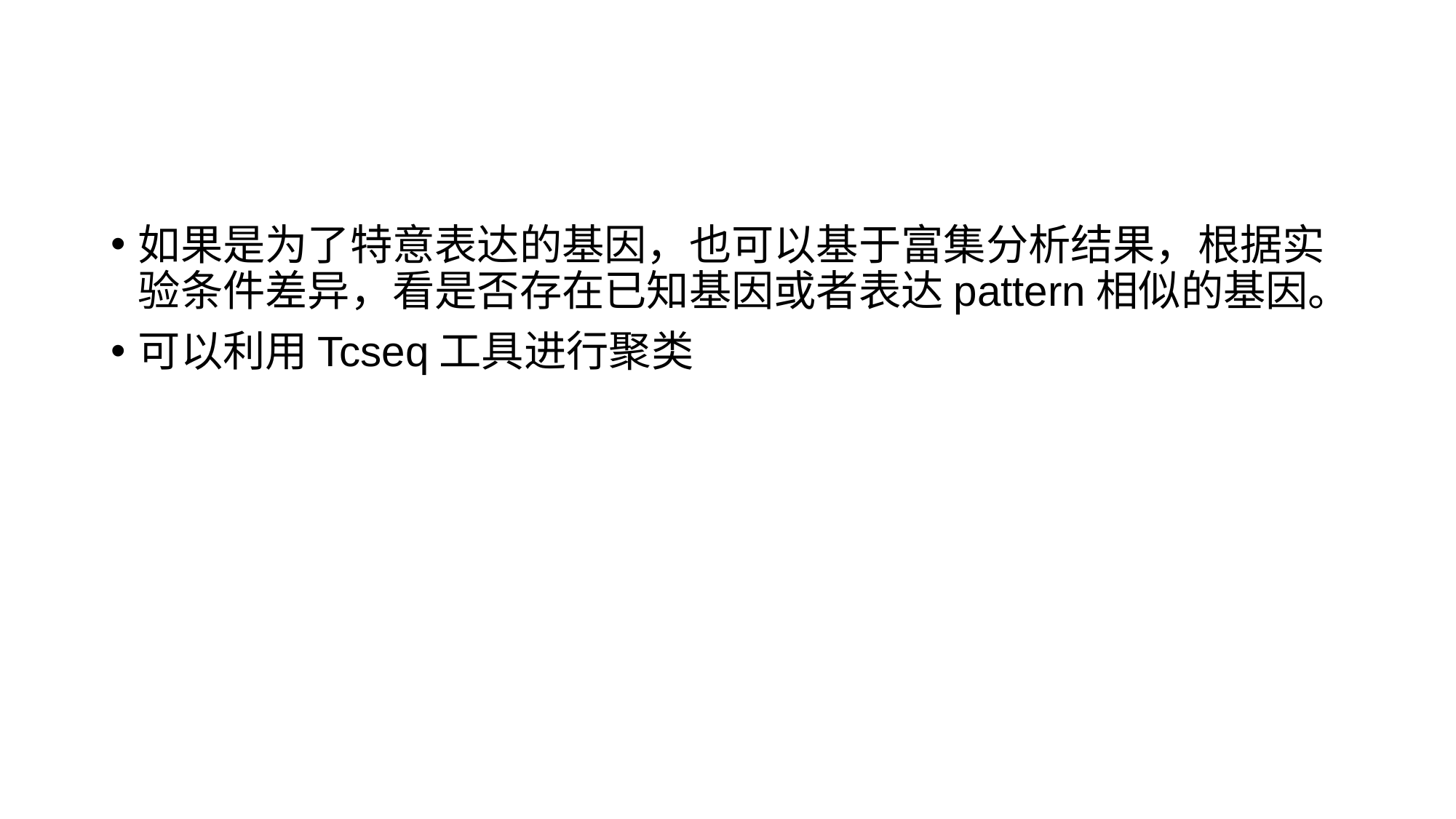

#
如果是为了特意表达的基因，也可以基于富集分析结果，根据实验条件差异，看是否存在已知基因或者表达pattern相似的基因。
可以利用Tcseq工具进行聚类